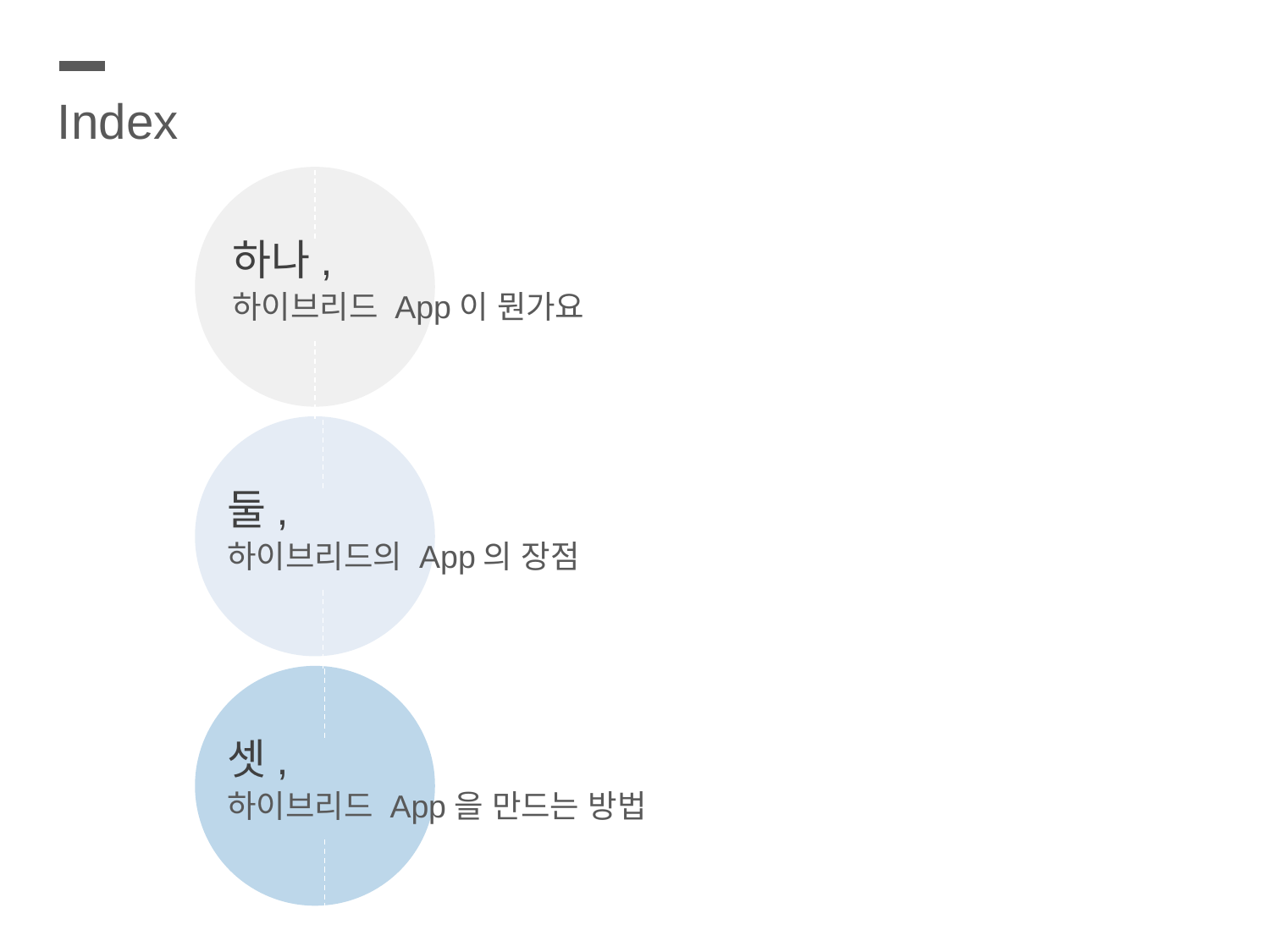

Index

하나,
하이브리드 App이 뭔가요

둘,
하이브리드의 App의 장점

셋,
하이브리드 App을 만드는 방법